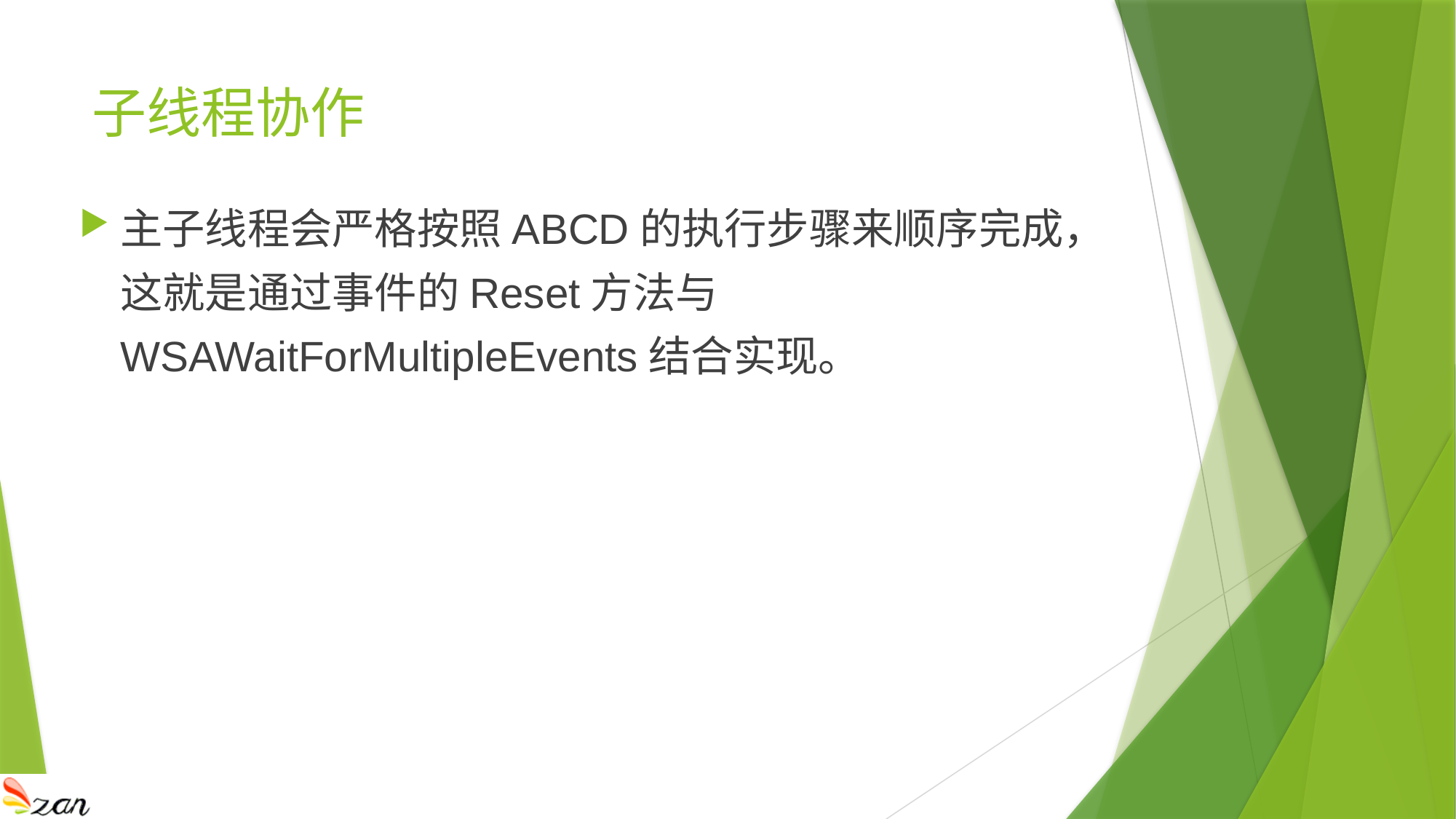

# 子线程协作
主子线程会严格按照ABCD的执行步骤来顺序完成，这就是通过事件的Reset方法与WSAWaitForMultipleEvents结合实现。